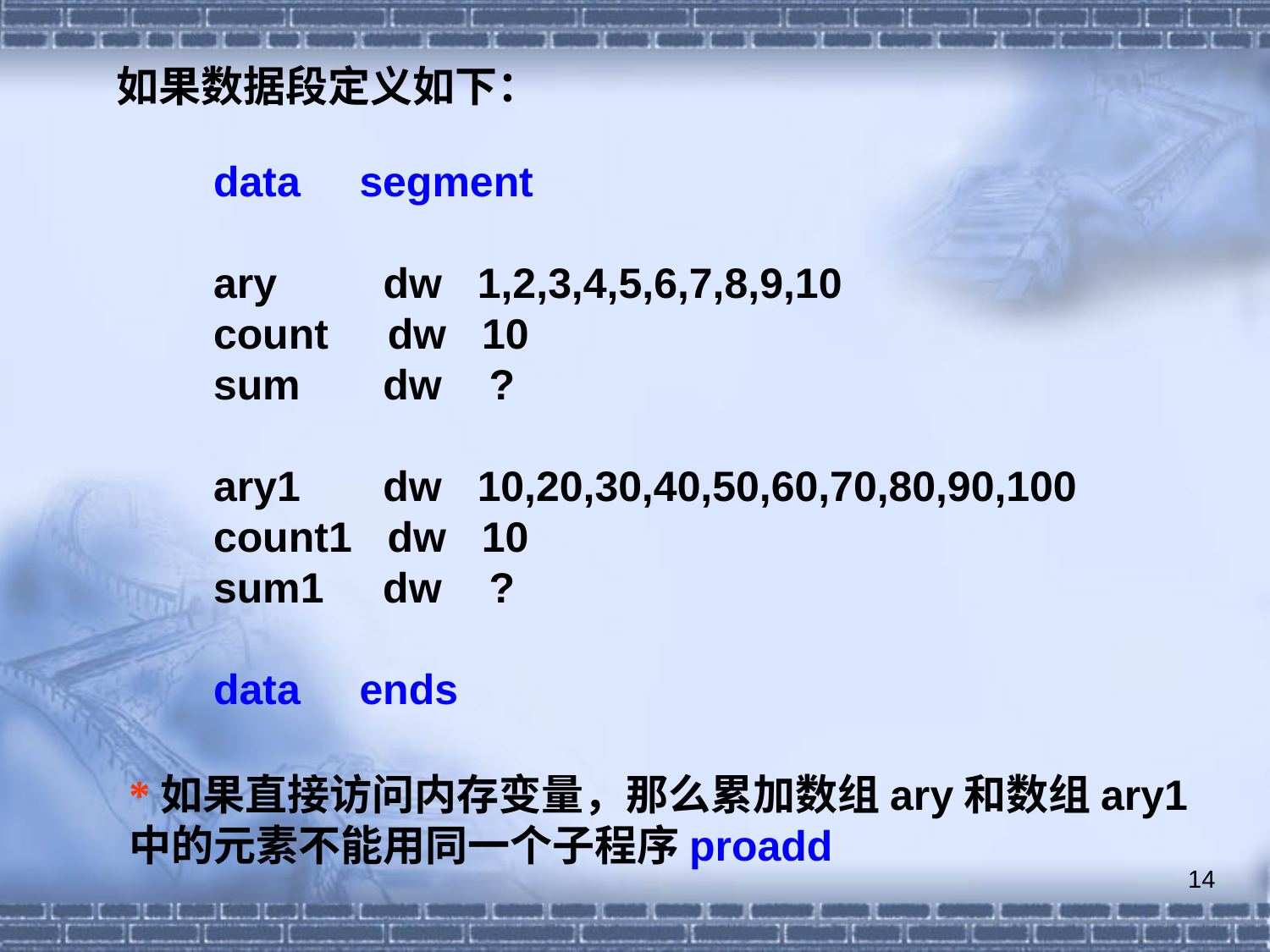

如果数据段定义如下：
data     segment

ary         dw   1,2,3,4,5,6,7,8,9,10
count     dw   10
sum       dw    ?

ary1       dw   10,20,30,40,50,60,70,80,90,100
count1   dw   10
sum1     dw    ?

data     ends
*如果直接访问内存变量，那么累加数组ary和数组ary1中的元素不能用同一个子程序proadd
14